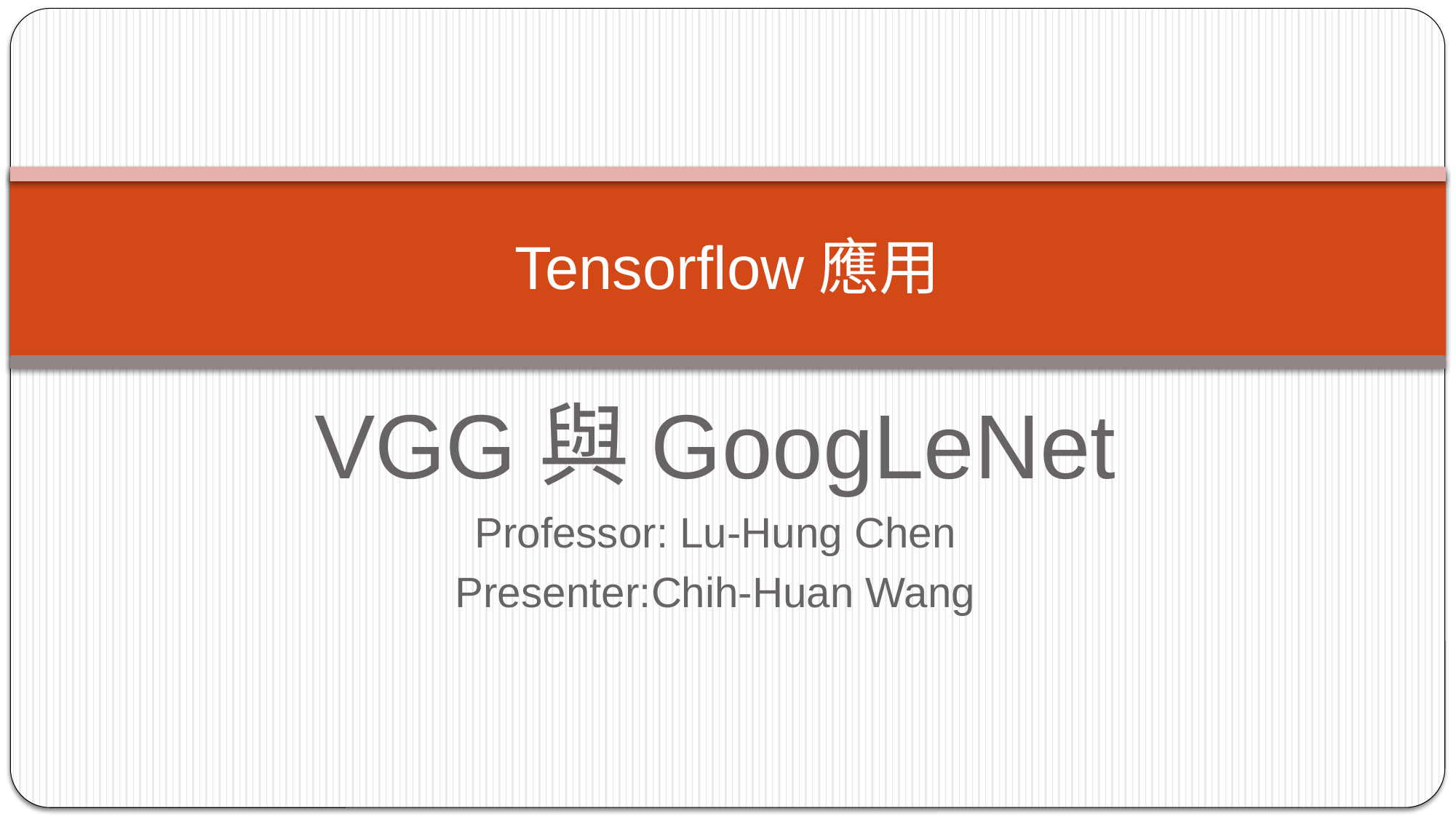

# Tensorflow應用
VGG與GoogLeNet
Professor: Lu-Hung Chen
Presenter:Chih-Huan Wang